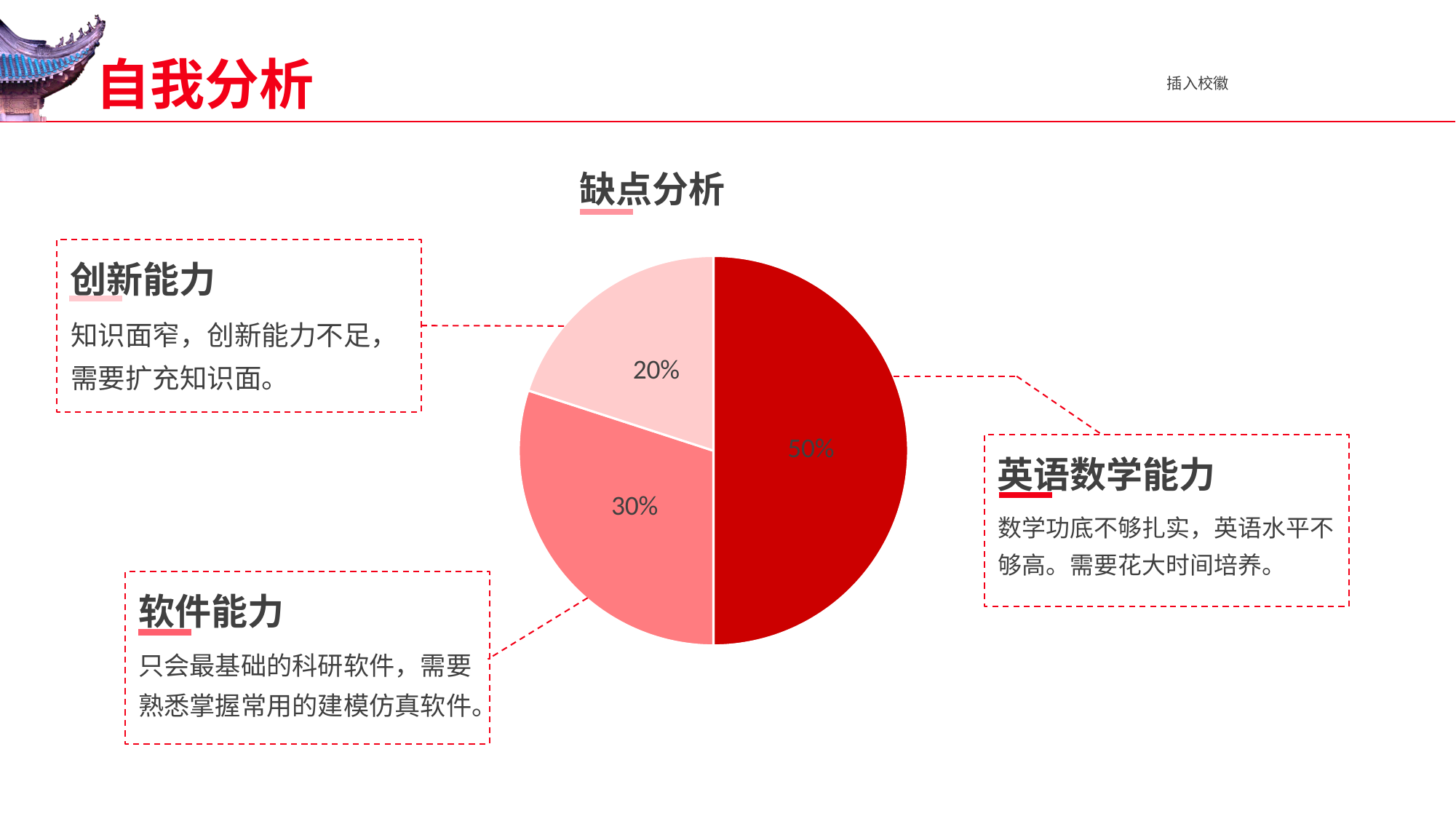

# 自我分析
插入校徽
缺点分析

### Chart

| Category |  |
|---|---|
创新能力
知识面窄，创新能力不足，需要扩充知识面。
英语数学能力
数学功底不够扎实，英语水平不够高。需要花大时间培养。
软件能力
只会最基础的科研软件，需要熟悉掌握常用的建模仿真软件。